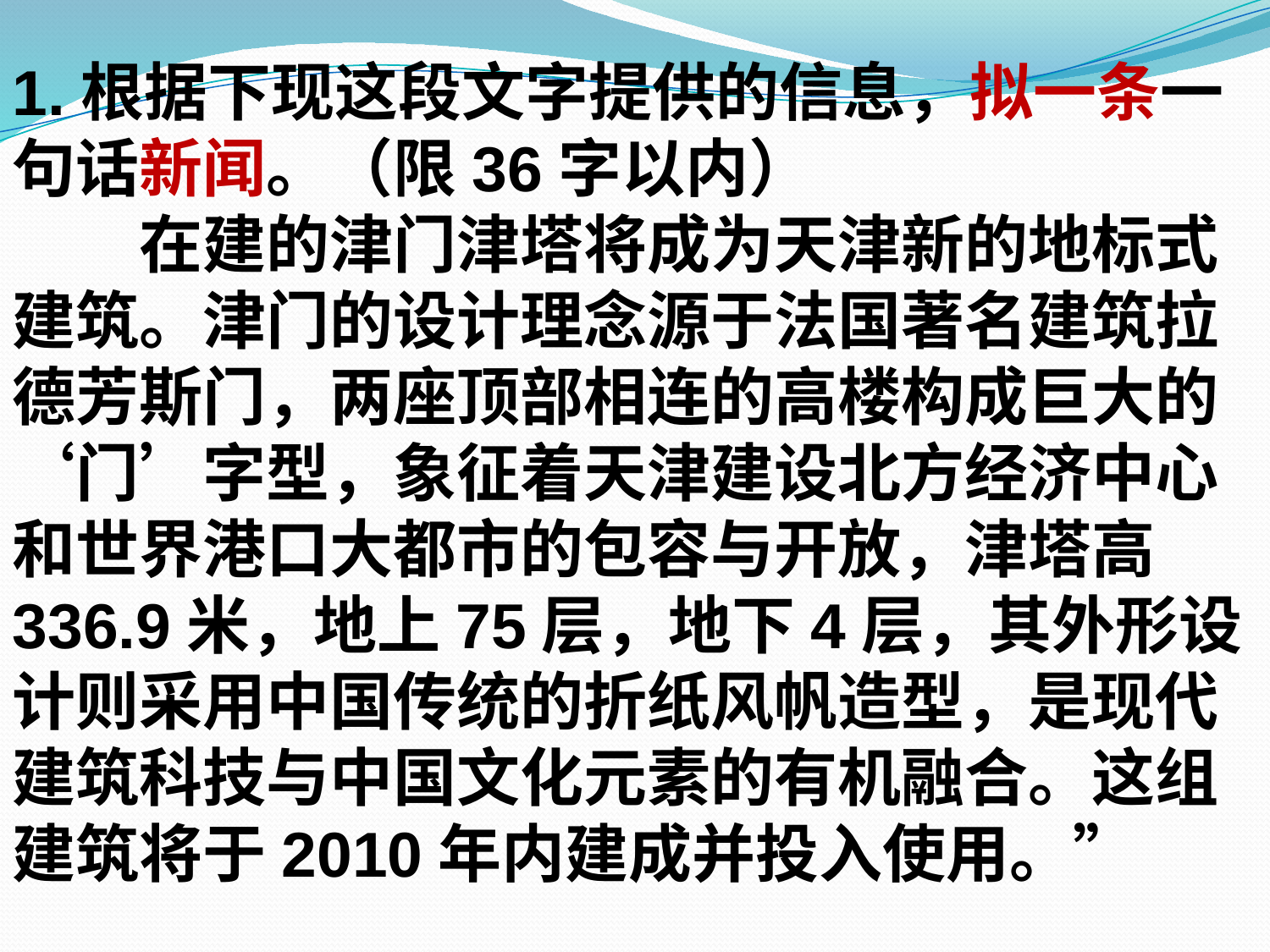

1.根据下现这段文字提供的信息，拟一条一句话新闻。（限36字以内）
　　在建的津门津塔将成为天津新的地标式建筑。津门的设计理念源于法国著名建筑拉德芳斯门，两座顶部相连的高楼构成巨大的‘门’字型，象征着天津建设北方经济中心和世界港口大都市的包容与开放，津塔高336.9米，地上75层，地下4层，其外形设计则采用中国传统的折纸风帆造型，是现代建筑科技与中国文化元素的有机融合。这组建筑将于2010年内建成并投入使用。”